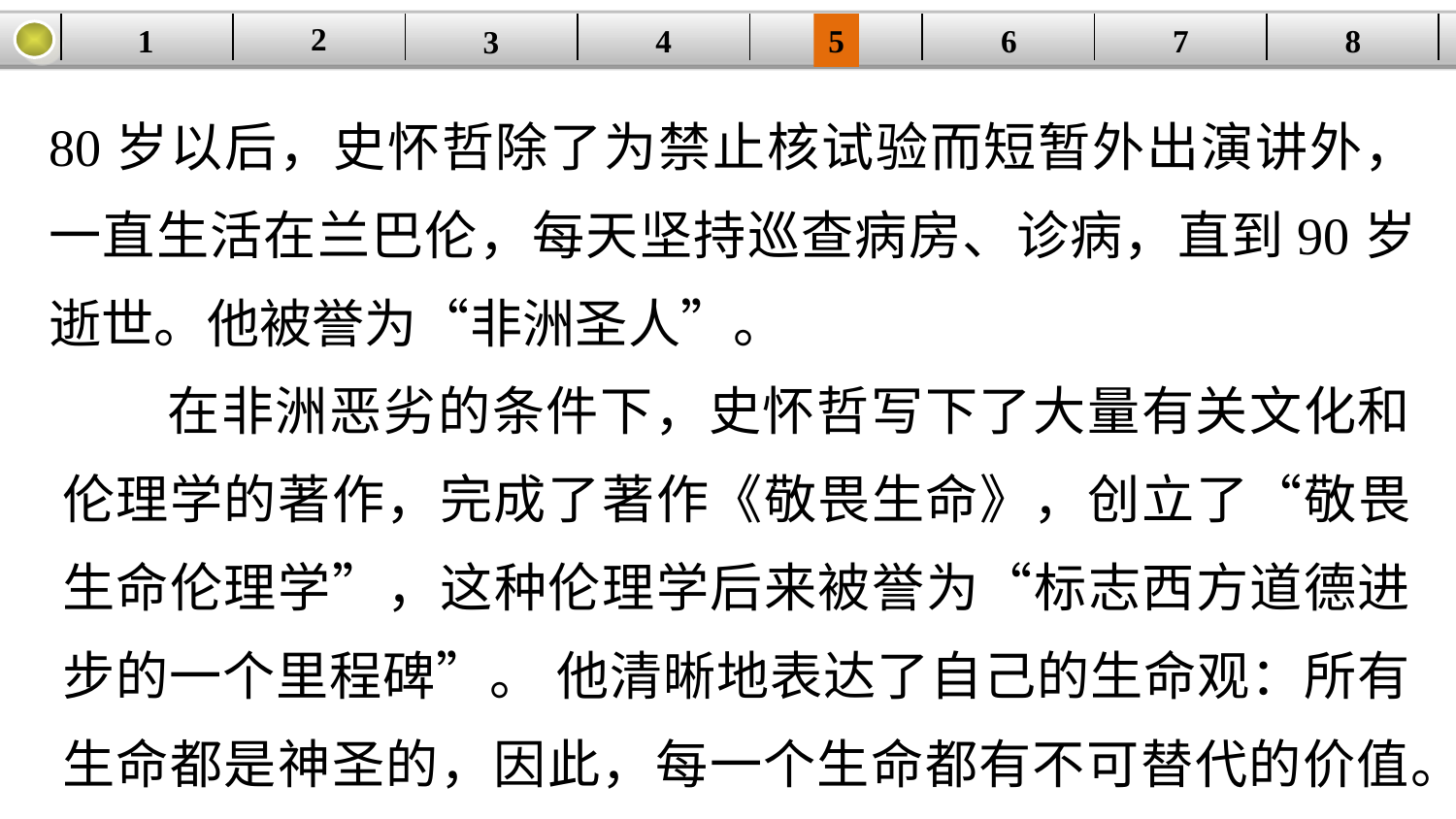

2
1
8
7
6
|  |  |  |  |  |  |  |  |
| --- | --- | --- | --- | --- | --- | --- | --- |
5
4
3

80岁以后，史怀哲除了为禁止核试验而短暂外出演讲外，一直生活在兰巴伦，每天坚持巡查病房、诊病，直到90岁逝世。他被誉为“非洲圣人”。
在非洲恶劣的条件下，史怀哲写下了大量有关文化和伦理学的著作，完成了著作《敬畏生命》，创立了“敬畏生命伦理学”，这种伦理学后来被誉为“标志西方道德进步的一个里程碑”。 他清晰地表达了自己的生命观：所有生命都是神圣的，因此，每一个生命都有不可替代的价值。